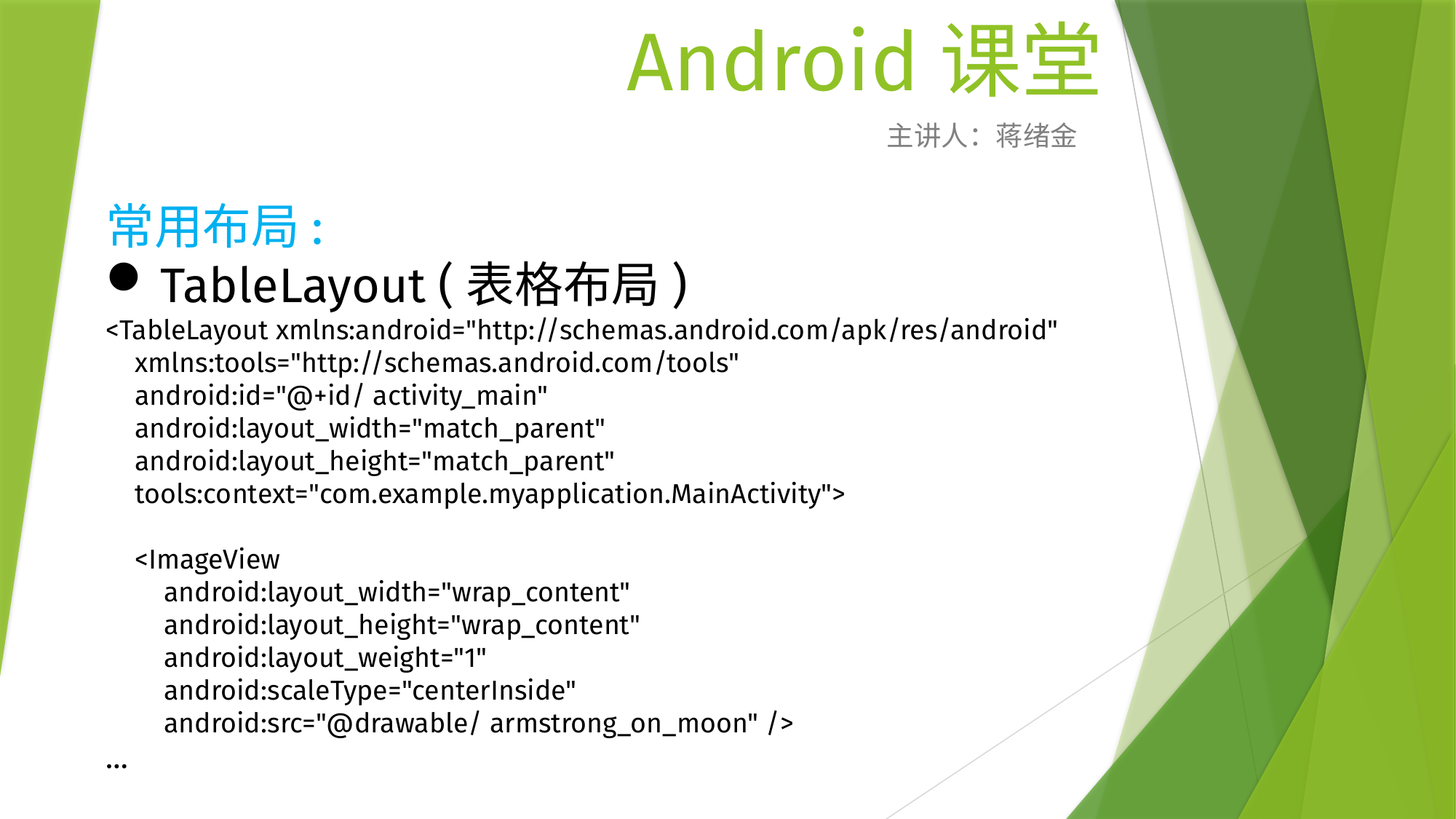

# Android课堂
主讲人：蒋绪金
常用布局:
TableLayout (表格布局)
<TableLayout xmlns:android="http://schemas.android.com/apk/res/android"
    xmlns:tools="http://schemas.android.com/tools"
    android:id="@+id/ activity_main"
    android:layout_width="match_parent"
    android:layout_height="match_parent"
    tools:context="com.example.myapplication.MainActivity">

    <ImageView
        android:layout_width="wrap_content"
        android:layout_height="wrap_content"
        android:layout_weight="1"
        android:scaleType="centerInside"
        android:src="@drawable/ armstrong_on_moon" />
…